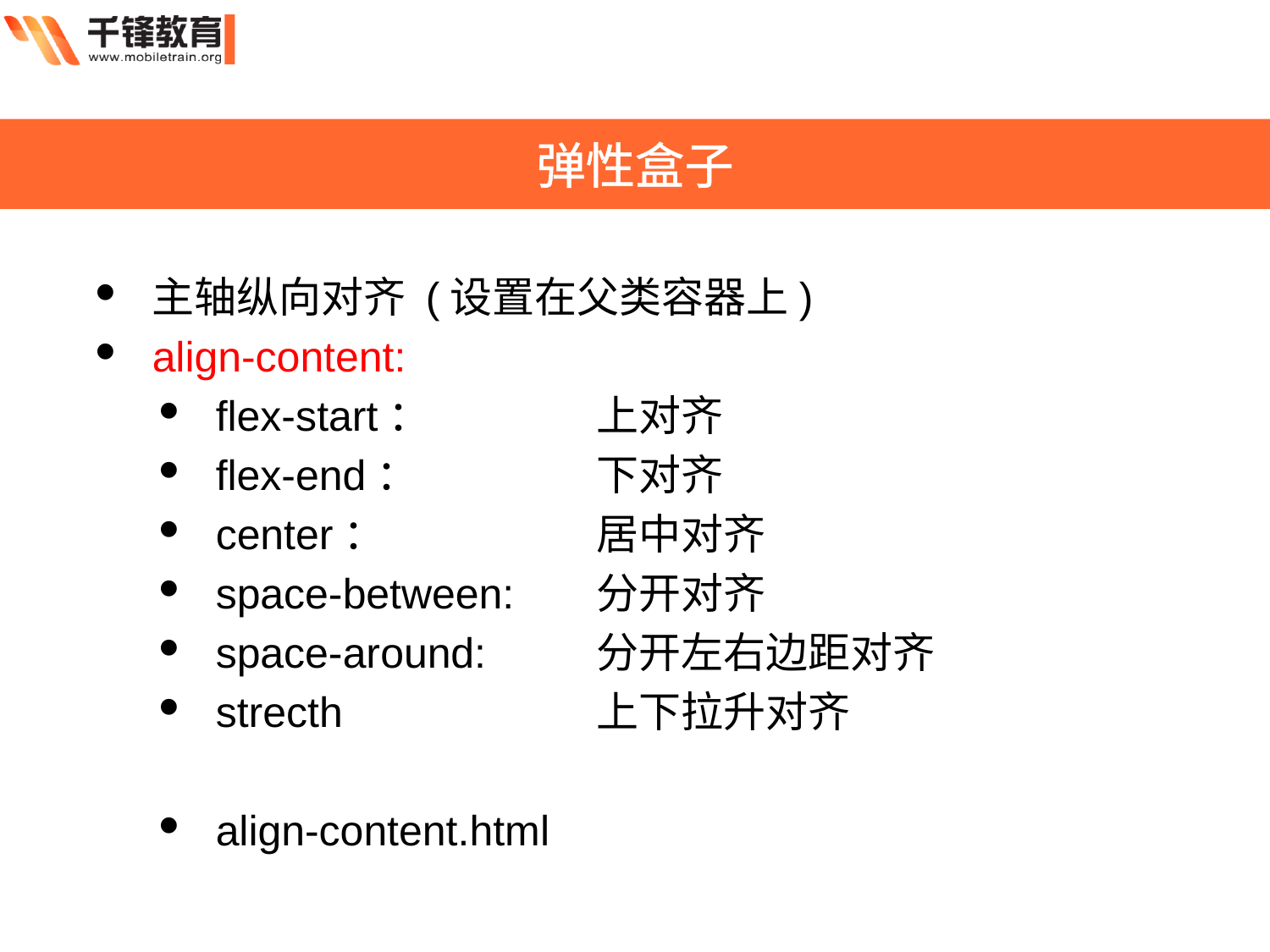

弹性盒子
主轴纵向对齐 (设置在父类容器上)
align-content:
flex-start：		上对齐
flex-end：		下对齐
center：		居中对齐
space-between: 	分开对齐
space-around:	分开左右边距对齐
strecth		上下拉升对齐

align-content.html